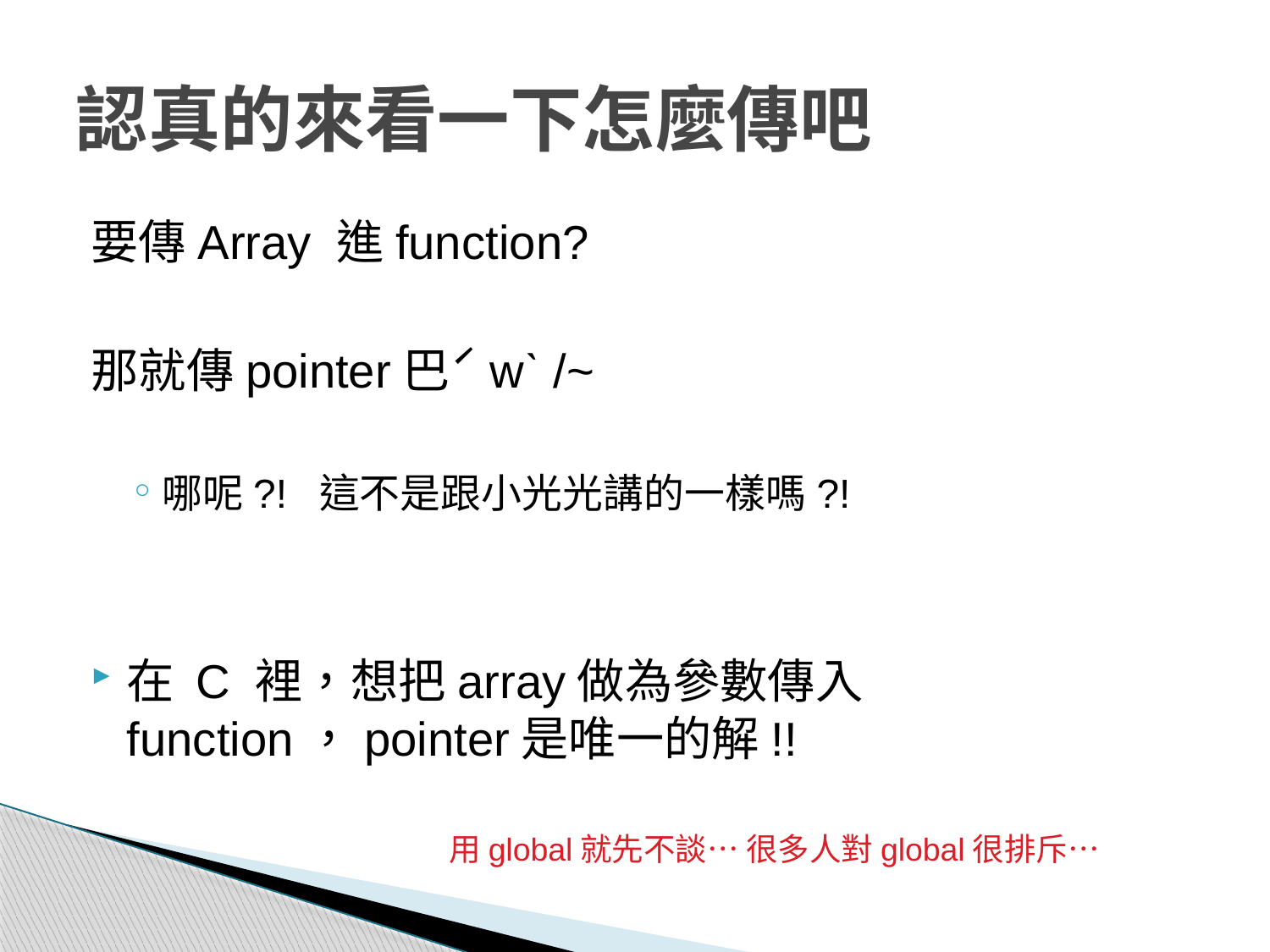

# 認真的來看一下怎麼傳吧
要傳Array 進function?

那就傳pointer巴ˊwˋ /~

哪呢?!  這不是跟小光光講的一樣嗎?!

在 C 裡，想把array做為參數傳入function，pointer是唯一的解!!

用global就先不談… 很多人對global很排斥…